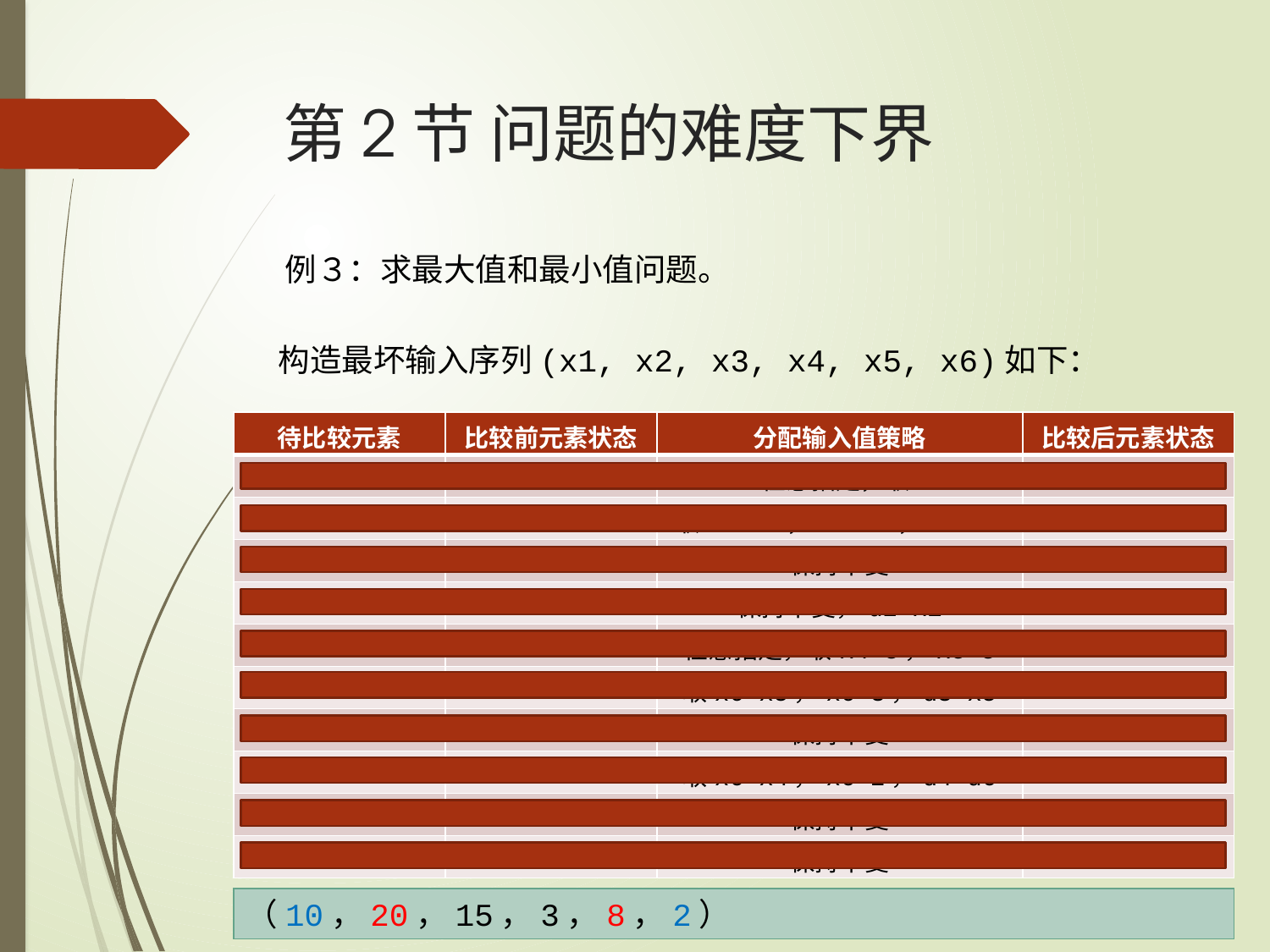

# 第2节 问题的难度下界
例３：求最大值和最小值问题。
构造最坏输入序列(x1, x2, x3, x4, x5, x6)如下：
| 待比较元素 | 比较前元素状态 | 分配输入值策略 | 比较后元素状态 |
| --- | --- | --- | --- |
| x1:x2 | N:N | 任意指定，取x1=10，x2=20 | L:W |
| x2:x3 | W:N | 取x3<x2，x3=15，d1=x2 | W:L |
| x1:x2 | L:W | 保持不变 | L:W |
| x1:x3 | L:L | 保持不变，d2=x1 | L:WL |
| x4:x5 | N:N | 任意指定，取x4=3，x5=8 | L:W |
| x5:x6 | W:N | 取x6<x5，x6=3，d3=x5 | W:L |
| x4:x5 | L:W | 保持不变 | L:W |
| x4:x6 | L:L | 取x6<x4，x6=2，d4=d6 | WL:L |
| x2:x5 | W:W | 保持不变 | W:WL |
| x1:x6 | L:L | 保持不变 | WL:L |

（－，－，－，－，－，－）
（10，20，－，－，－，－）
（10，20，15，－，－，－）
（10，20，15，－，－，－）
（10，20，15，－，－，－）
（10，20，15，3，8，－）
（10，20，15，3，8，3）
（10，20，15，3，8，3）
（10，20，15，3，8，2）
（10，20，15，3，8，2）
（10，20，15，3，8，2）